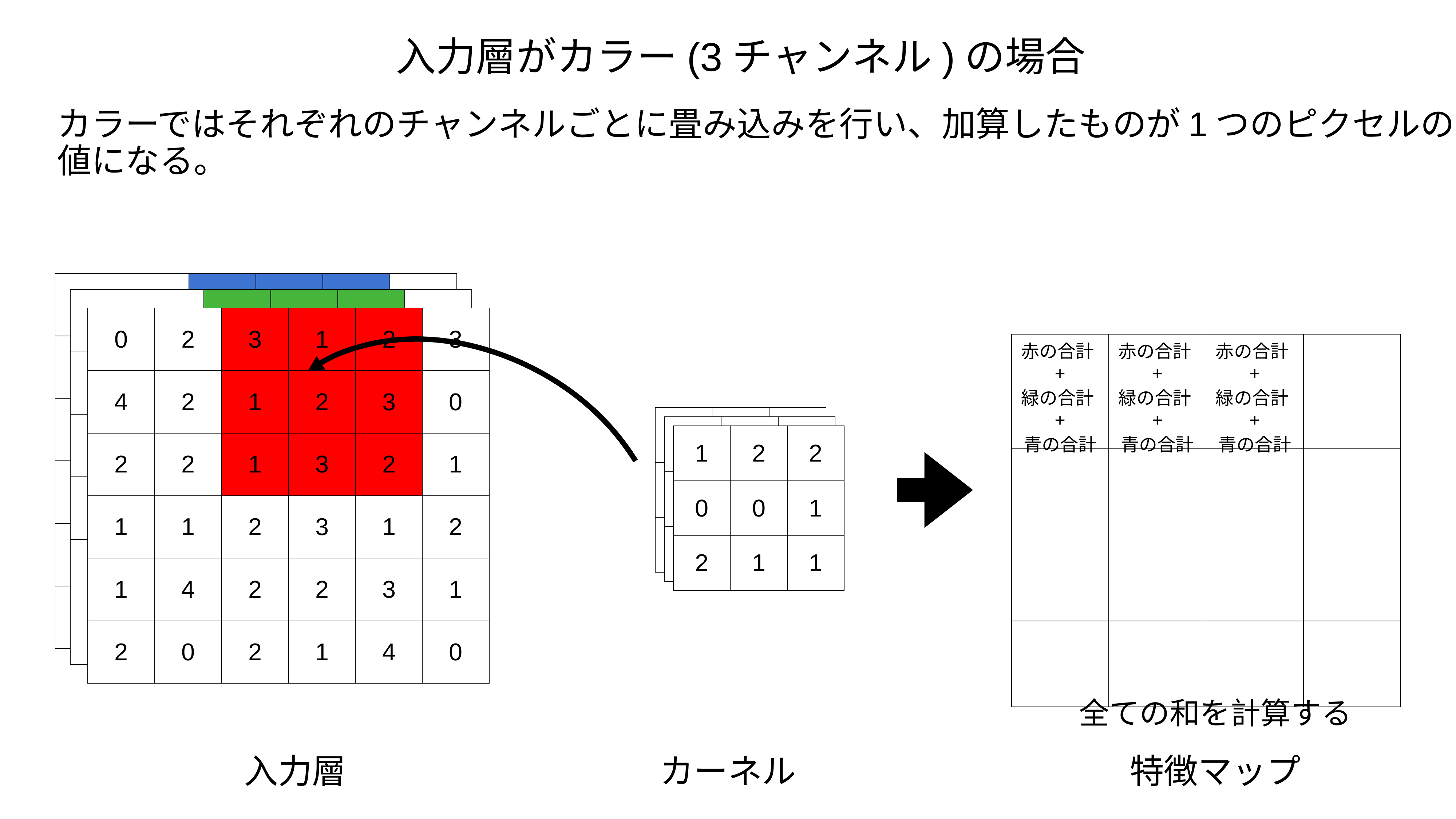

入力層がカラー(3チャンネル)の場合
カラーではそれぞれのチャンネルごとに畳み込みを行い、加算したものが1つのピクセルの
値になる。
| 0 | 2 | 3 | 1 | 2 | 3 |
| --- | --- | --- | --- | --- | --- |
| 4 | 2 | 1 | 2 | 3 | 0 |
| 2 | 2 | 1 | 3 | 2 | 1 |
| 1 | 1 | 2 | 3 | 1 | 2 |
| 1 | 4 | 2 | 2 | 3 | 1 |
| 2 | 0 | 2 | 1 | 4 | 0 |
| 0 | 2 | 3 | 1 | 2 | 3 |
| --- | --- | --- | --- | --- | --- |
| 4 | 2 | 1 | 2 | 3 | 0 |
| 2 | 2 | 1 | 3 | 2 | 1 |
| 1 | 1 | 2 | 3 | 1 | 2 |
| 1 | 4 | 2 | 2 | 3 | 1 |
| 2 | 0 | 2 | 1 | 4 | 0 |
| 0 | 2 | 3 | 1 | 2 | 3 |
| --- | --- | --- | --- | --- | --- |
| 4 | 2 | 1 | 2 | 3 | 0 |
| 2 | 2 | 1 | 3 | 2 | 1 |
| 1 | 1 | 2 | 3 | 1 | 2 |
| 1 | 4 | 2 | 2 | 3 | 1 |
| 2 | 0 | 2 | 1 | 4 | 0 |
| 赤の合計+ 緑の合計+ 青の合計 | 赤の合計+ 緑の合計+ 青の合計 | 赤の合計+ 緑の合計+ 青の合計 |  |
| --- | --- | --- | --- |
|  |  |  |  |
|  |  |  |  |
|  |  |  |  |

| 1 | 2 | 2 |
| --- | --- | --- |
| 0 | 0 | 1 |
| 2 | 1 | 1 |
| 1 | 2 | 2 |
| --- | --- | --- |
| 0 | 0 | 1 |
| 2 | 1 | 1 |
| 1 | 2 | 2 |
| --- | --- | --- |
| 0 | 0 | 1 |
| 2 | 1 | 1 |

全ての和を計算する
特徴マップ
入力層
カーネル